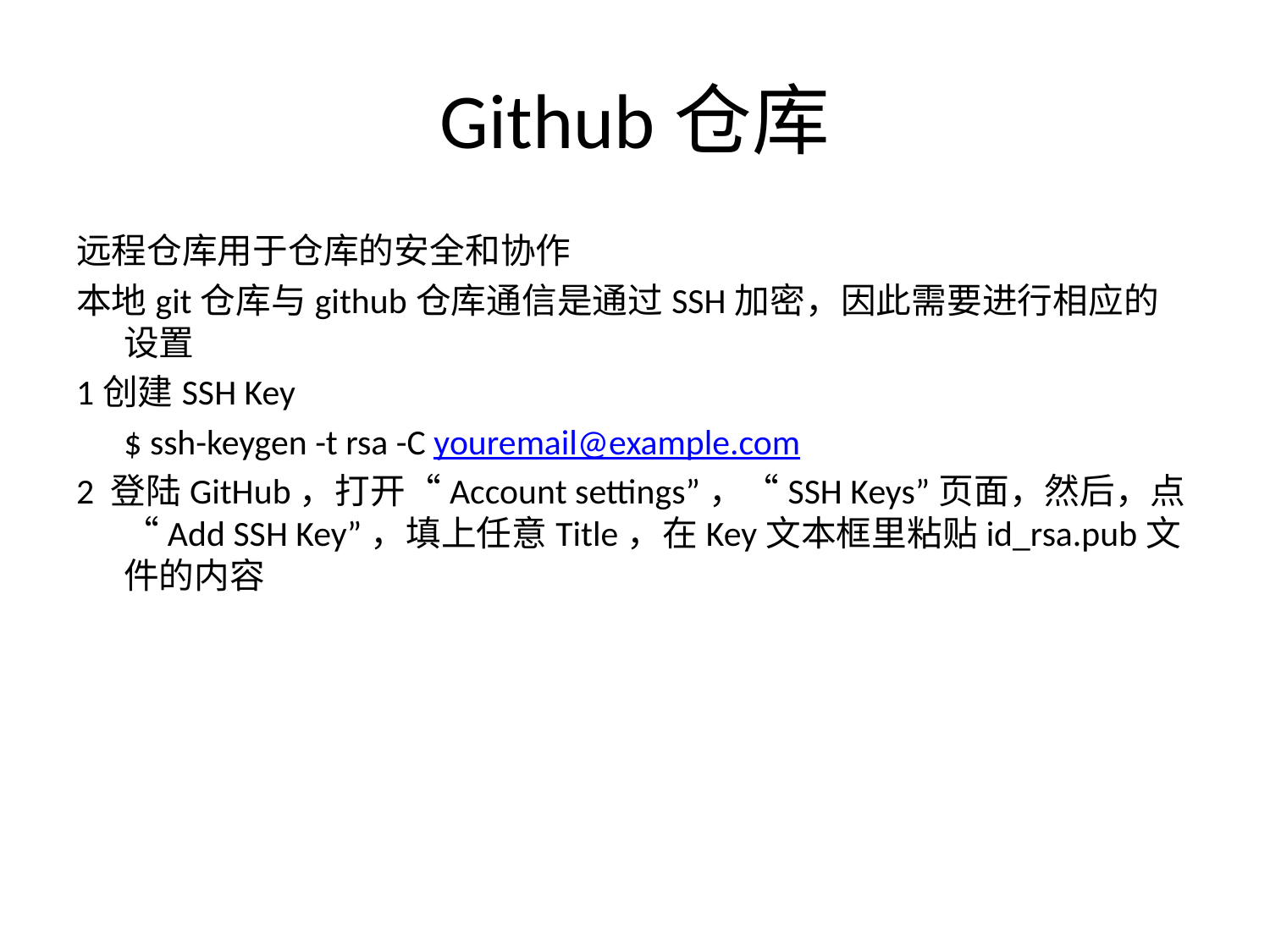

# Github仓库
远程仓库用于仓库的安全和协作
本地git仓库与github仓库通信是通过SSH加密，因此需要进行相应的设置
1创建SSH Key
	$ ssh-keygen -t rsa -C youremail@example.com
2 登陆GitHub，打开“Account settings”，“SSH Keys”页面，然后，点“Add SSH Key”，填上任意Title，在Key文本框里粘贴id_rsa.pub文件的内容